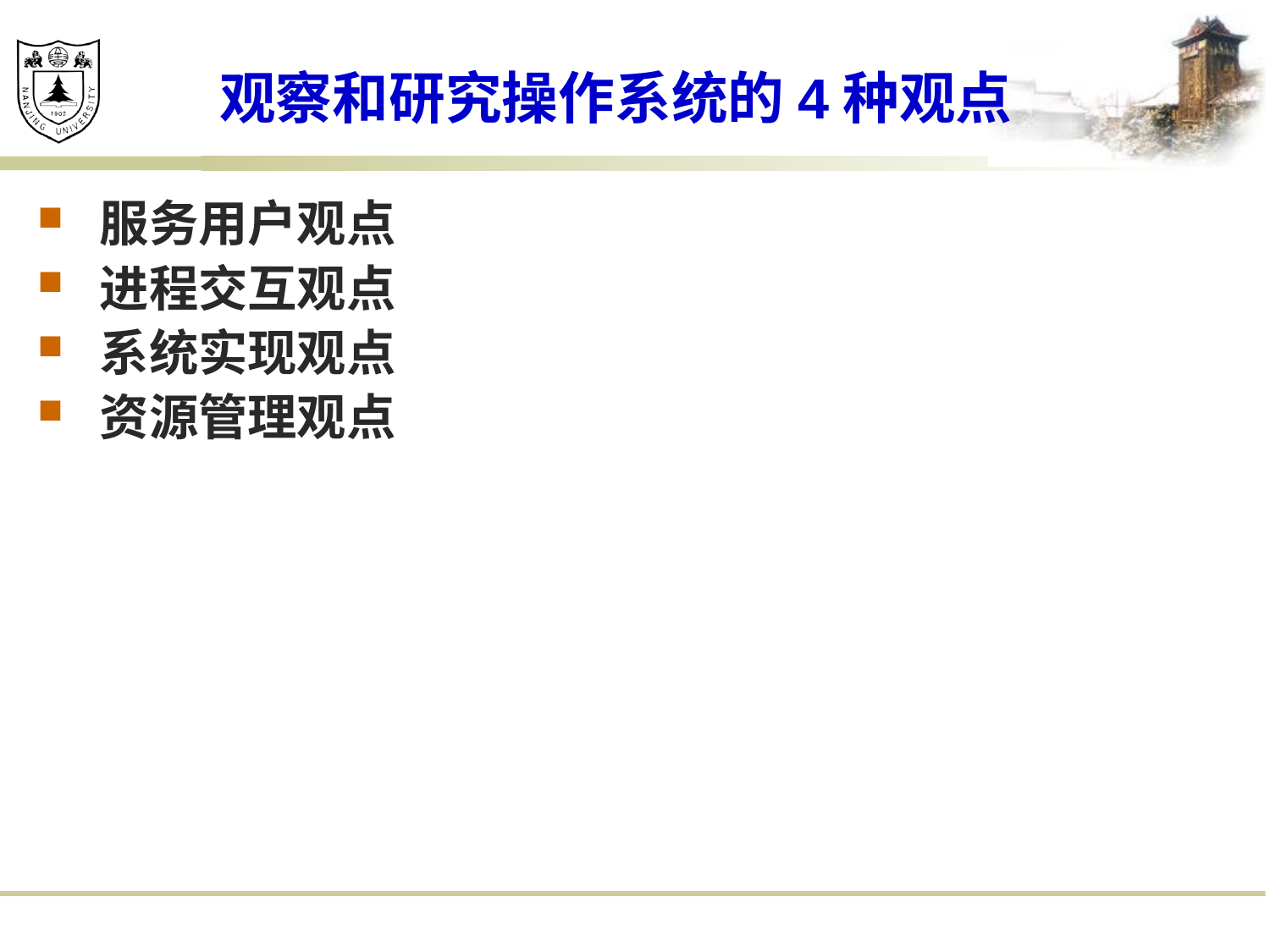

# 观察和研究操作系统的4种观点
服务用户观点
进程交互观点
系统实现观点
资源管理观点

30